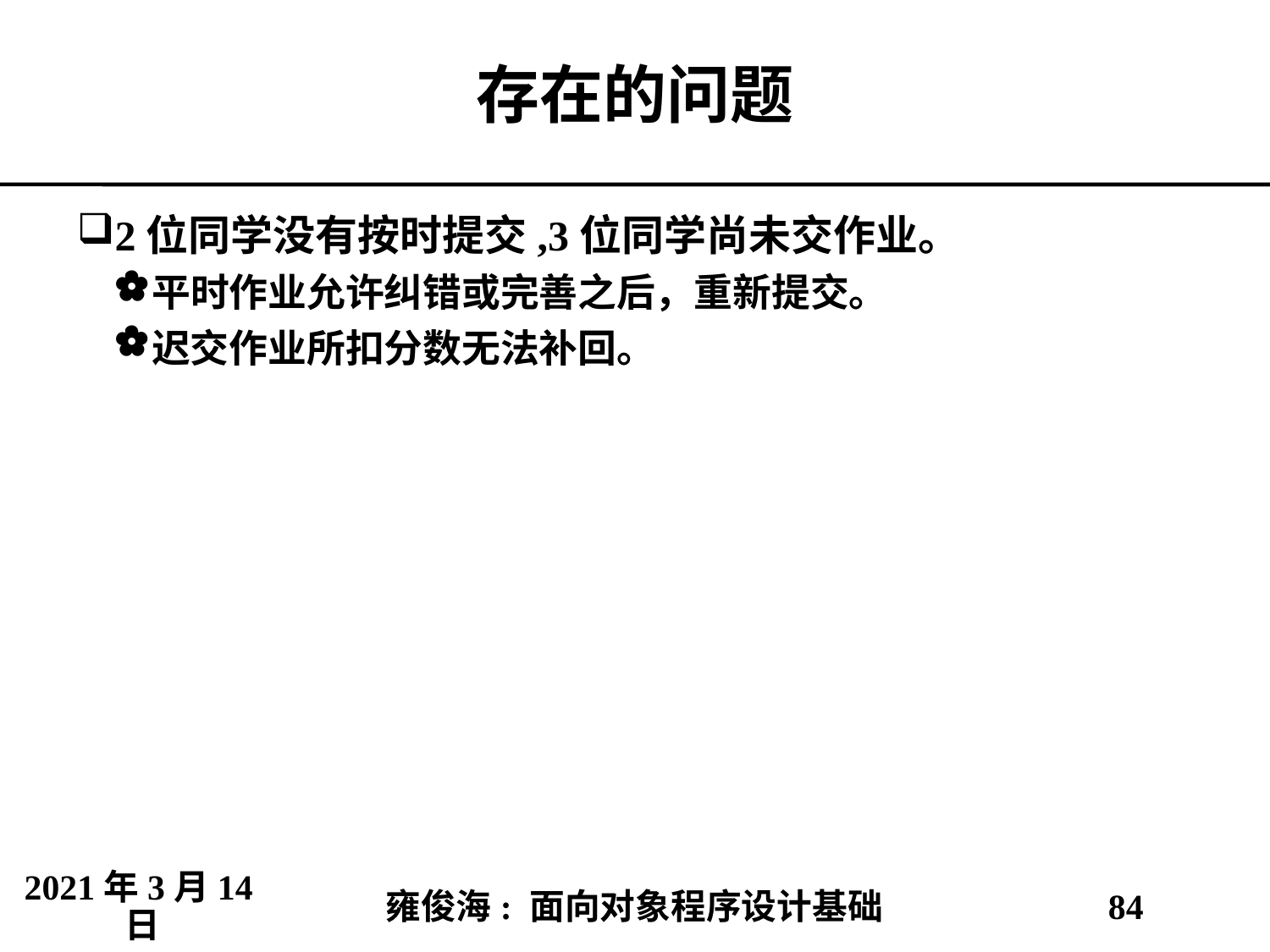

# 存在的问题

2位同学没有按时提交,3位同学尚未交作业。
平时作业允许纠错或完善之后，重新提交。
迟交作业所扣分数无法补回。
2021年3月14日
雍俊海: 面向对象程序设计基础
84